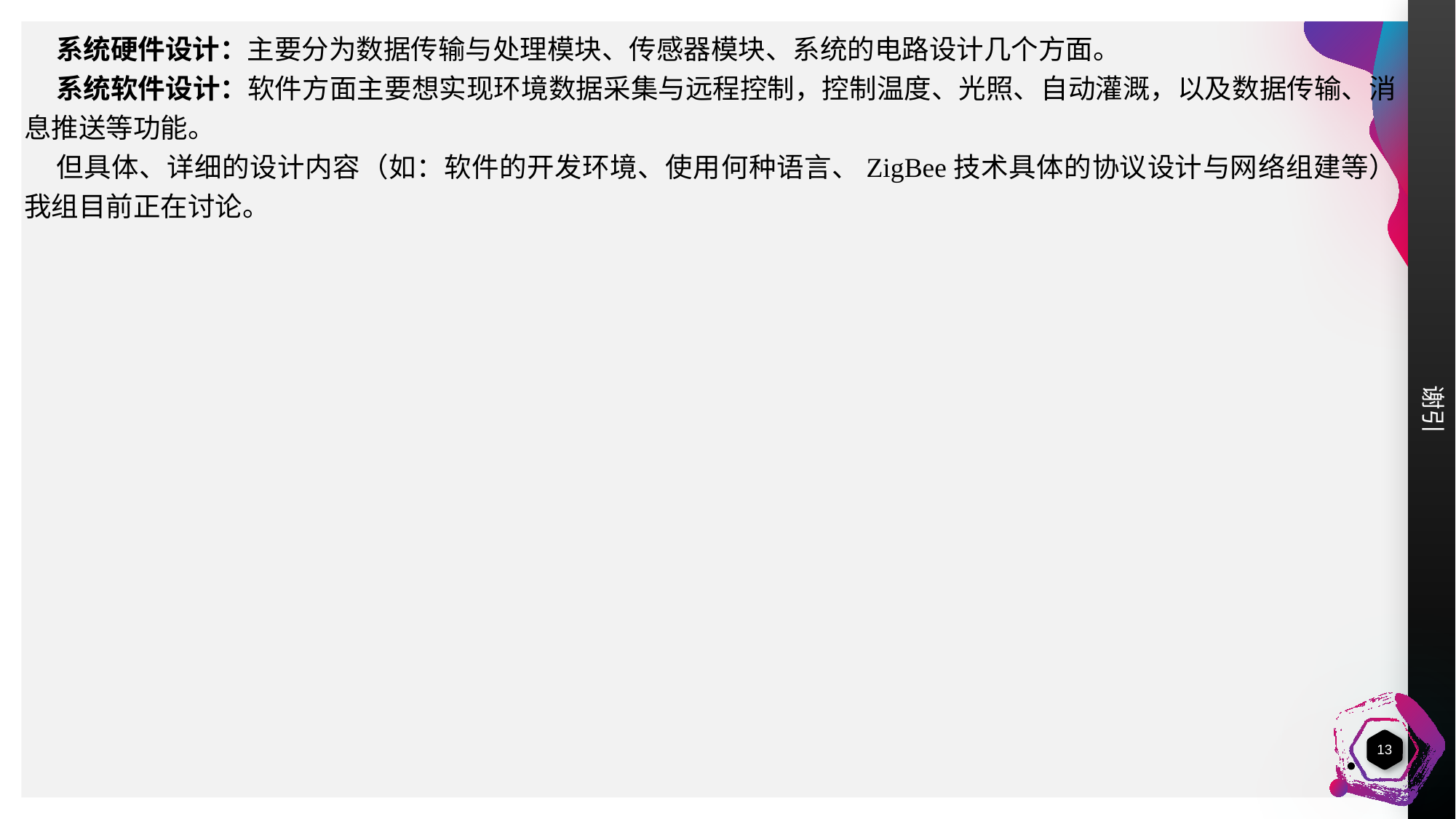

系统硬件设计：主要分为数据传输与处理模块、传感器模块、系统的电路设计几个方面。
系统软件设计：软件方面主要想实现环境数据采集与远程控制，控制温度、光照、自动灌溉，以及数据传输、消息推送等功能。
但具体、详细的设计内容（如：软件的开发环境、使用何种语言、ZigBee技术具体的协议设计与网络组建等）我组目前正在讨论。
13